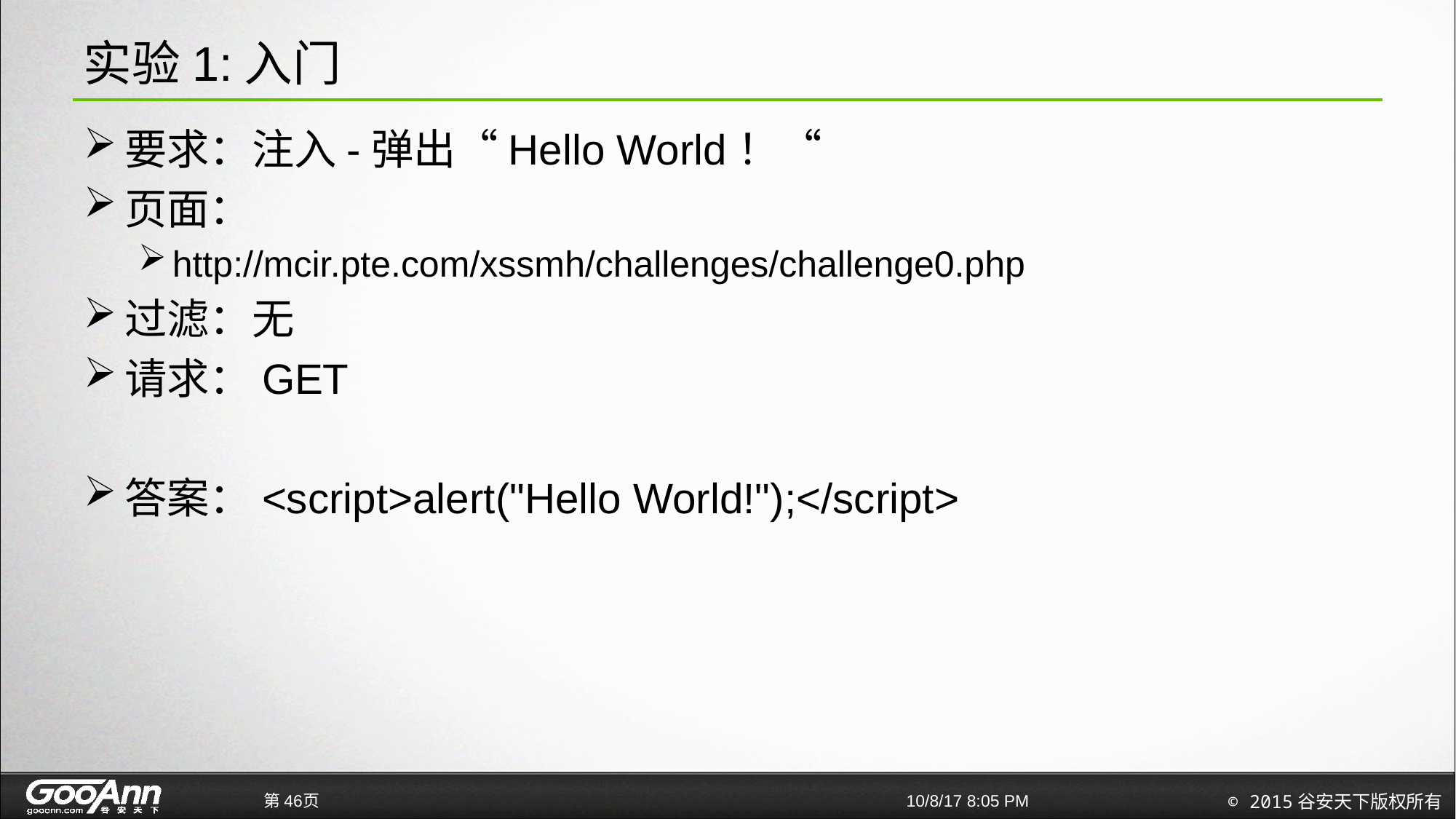

# 实验1:入门
要求：注入-弹出“Hello World！“
页面：
http://mcir.pte.com/xssmh/challenges/challenge0.php
过滤：无
请求：GET

答案：<script>alert("Hello World!");</script>